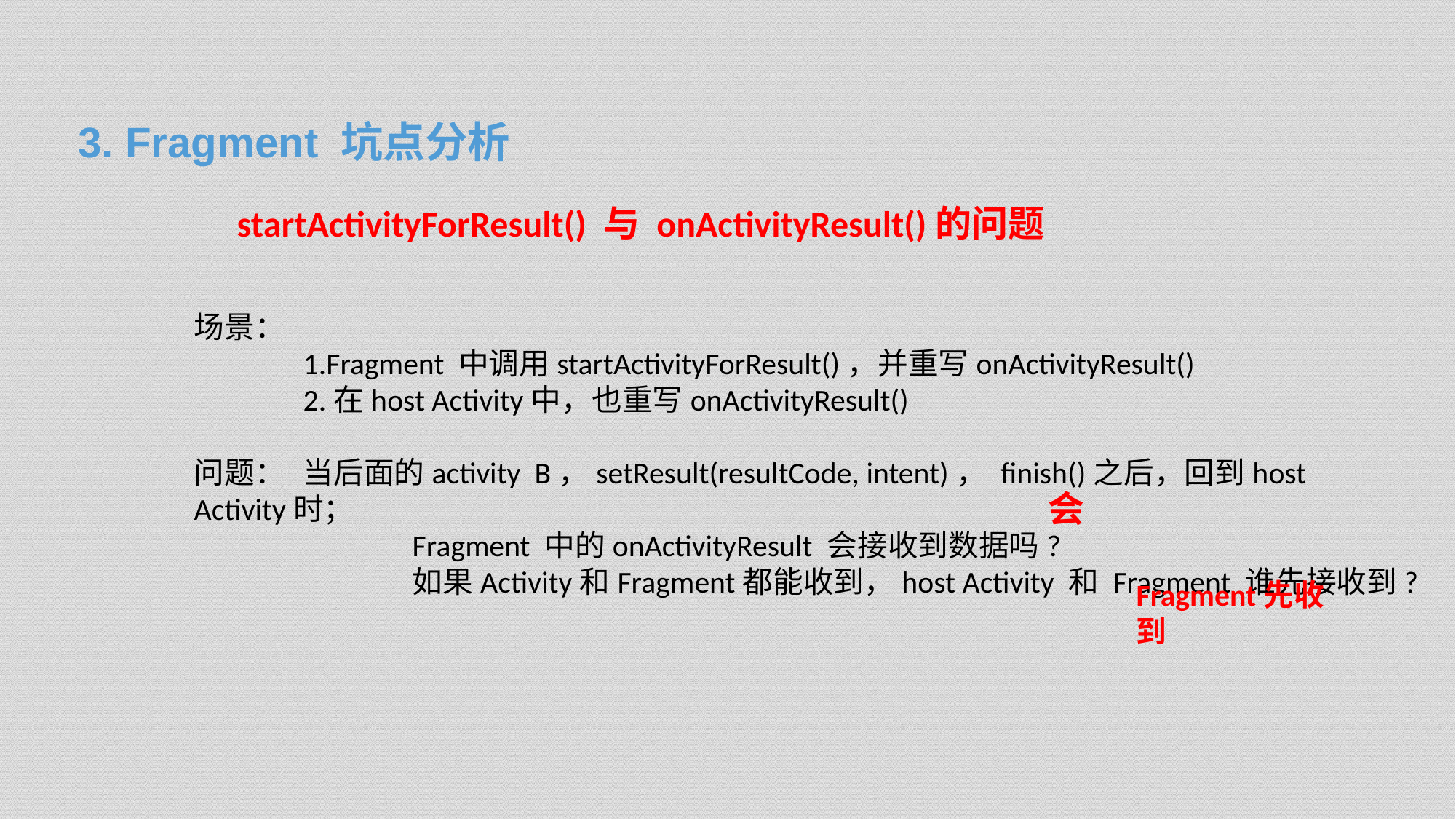

3. Fragment 坑点分析
startActivityForResult() 与 onActivityResult()的问题

场景：
	1.Fragment 中调用startActivityForResult()，并重写onActivityResult()
	2.在host Activity中，也重写onActivityResult()

问题：	当后面的activity  B，setResult(resultCode, intent)， finish()之后，回到host Activity时；
		Fragment 中的onActivityResult 会接收到数据吗?
		如果Activity和Fragment都能收到，host Activity 和 Fragment 谁先接收到?
会
Fragment先收到